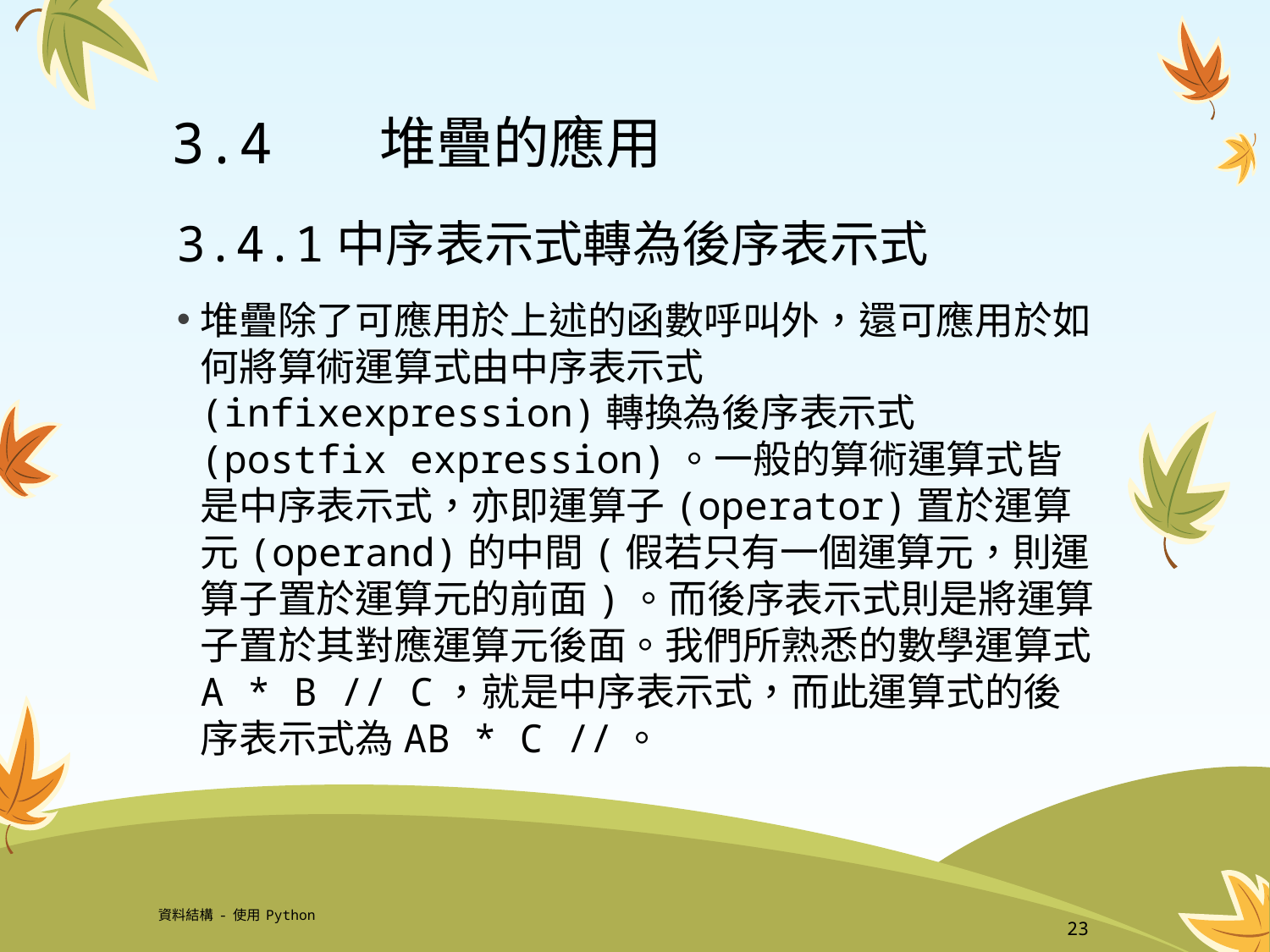

# 3.4	  堆疊的應用
3.4.1中序表示式轉為後序表示式
堆疊除了可應用於上述的函數呼叫外，還可應用於如何將算術運算式由中序表示式(infixexpression)轉換為後序表示式(postfix expression)。一般的算術運算式皆是中序表示式，亦即運算子(operator)置於運算元(operand)的中間(假若只有一個運算元，則運算子置於運算元的前面)。而後序表示式則是將運算子置於其對應運算元後面。我們所熟悉的數學運算式A * B // C，就是中序表示式，而此運算式的後序表示式為AB * C //。
資料結構-使用Python
23